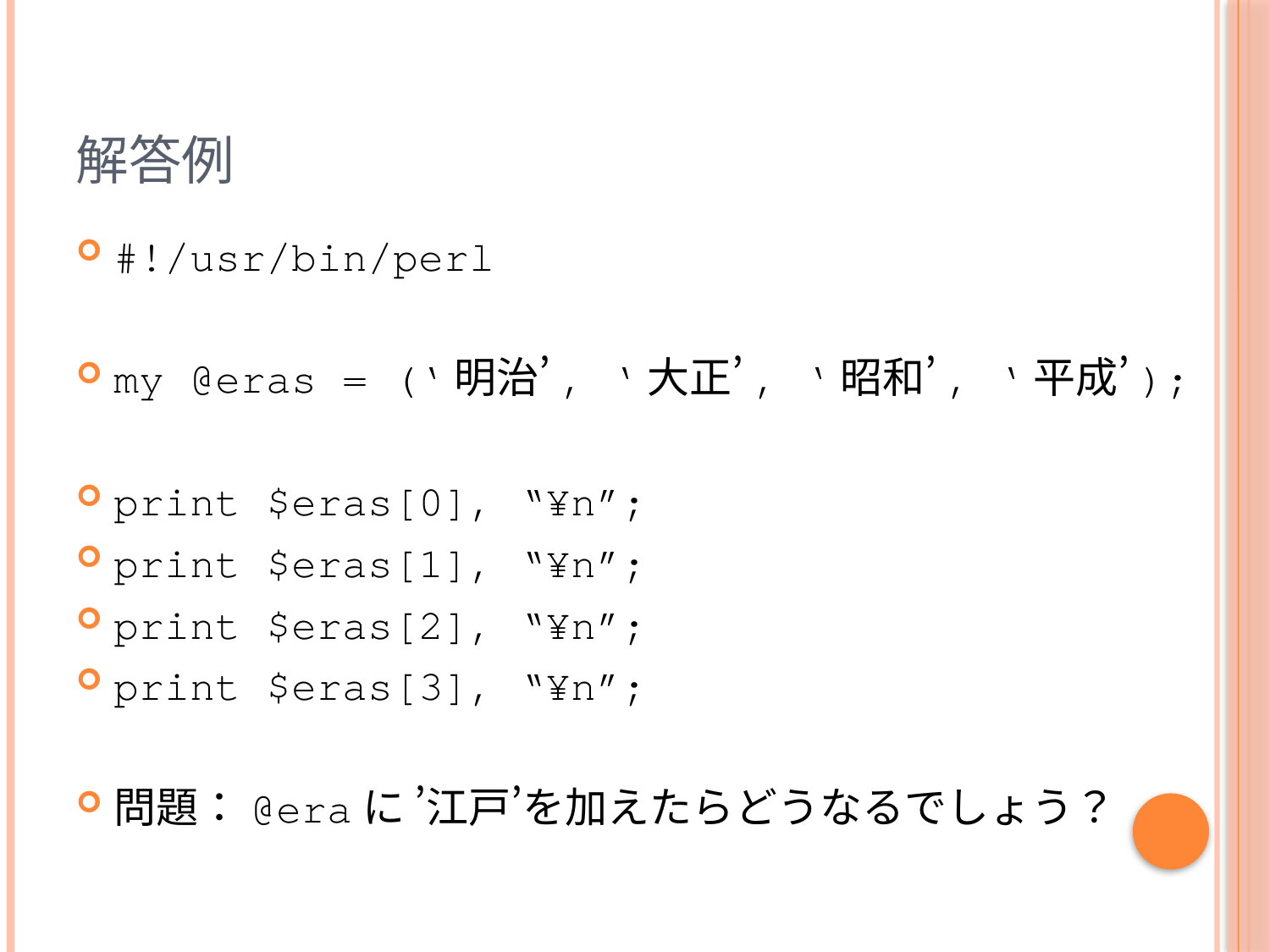

# 解答例
#!/usr/bin/perl

my @eras = (‘明治’, ‘大正’, ‘昭和’, ‘平成’);

print $eras[0], “¥n”;
print $eras[1], “¥n”;
print $eras[2], “¥n”;
print $eras[3], “¥n”;

問題：@eraに ’江戸’を加えたらどうなるでしょう？